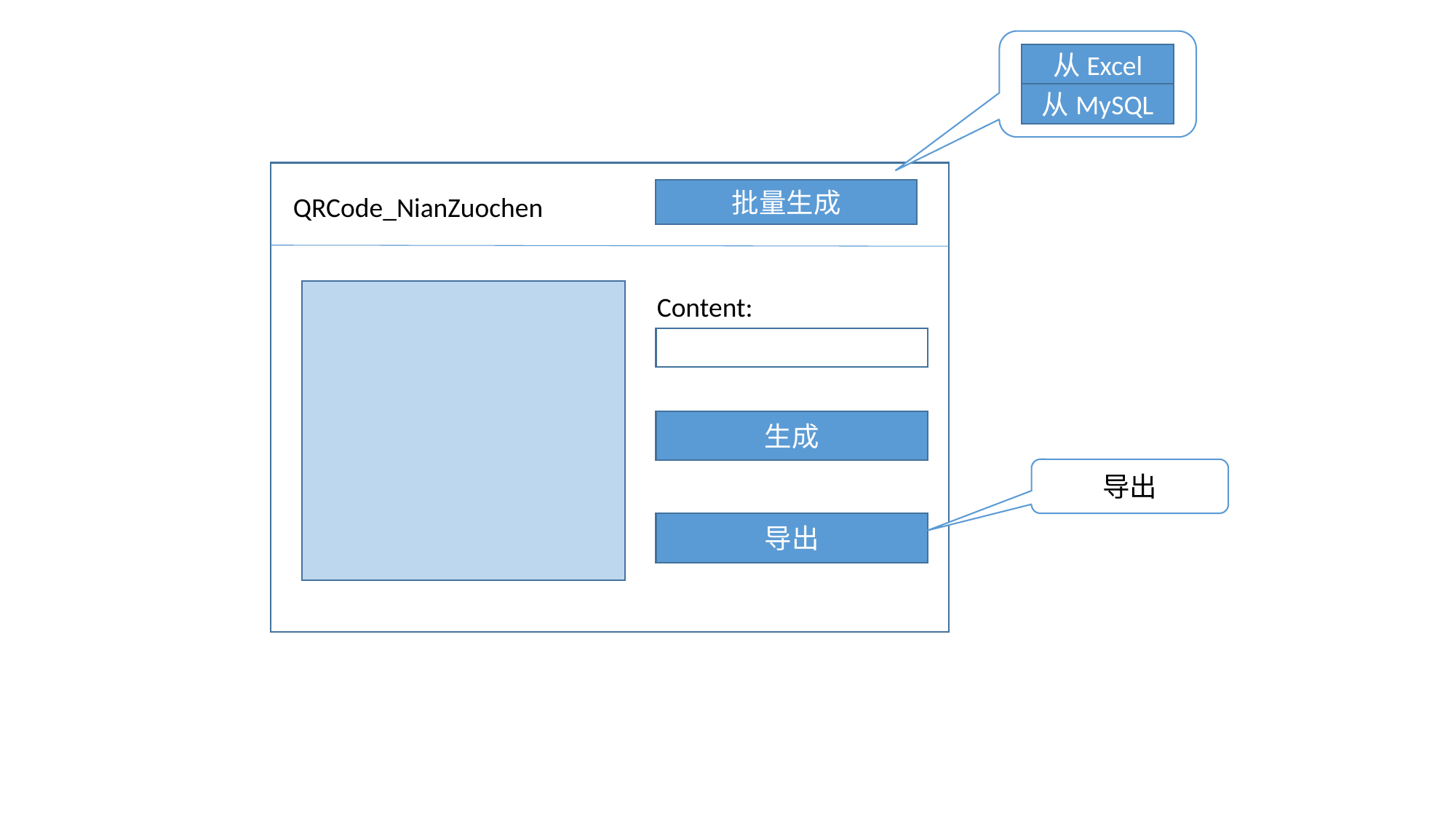

从Excel
从MySQL

批量生成
QRCode_NianZuochen

Content:

生成
导出
导出